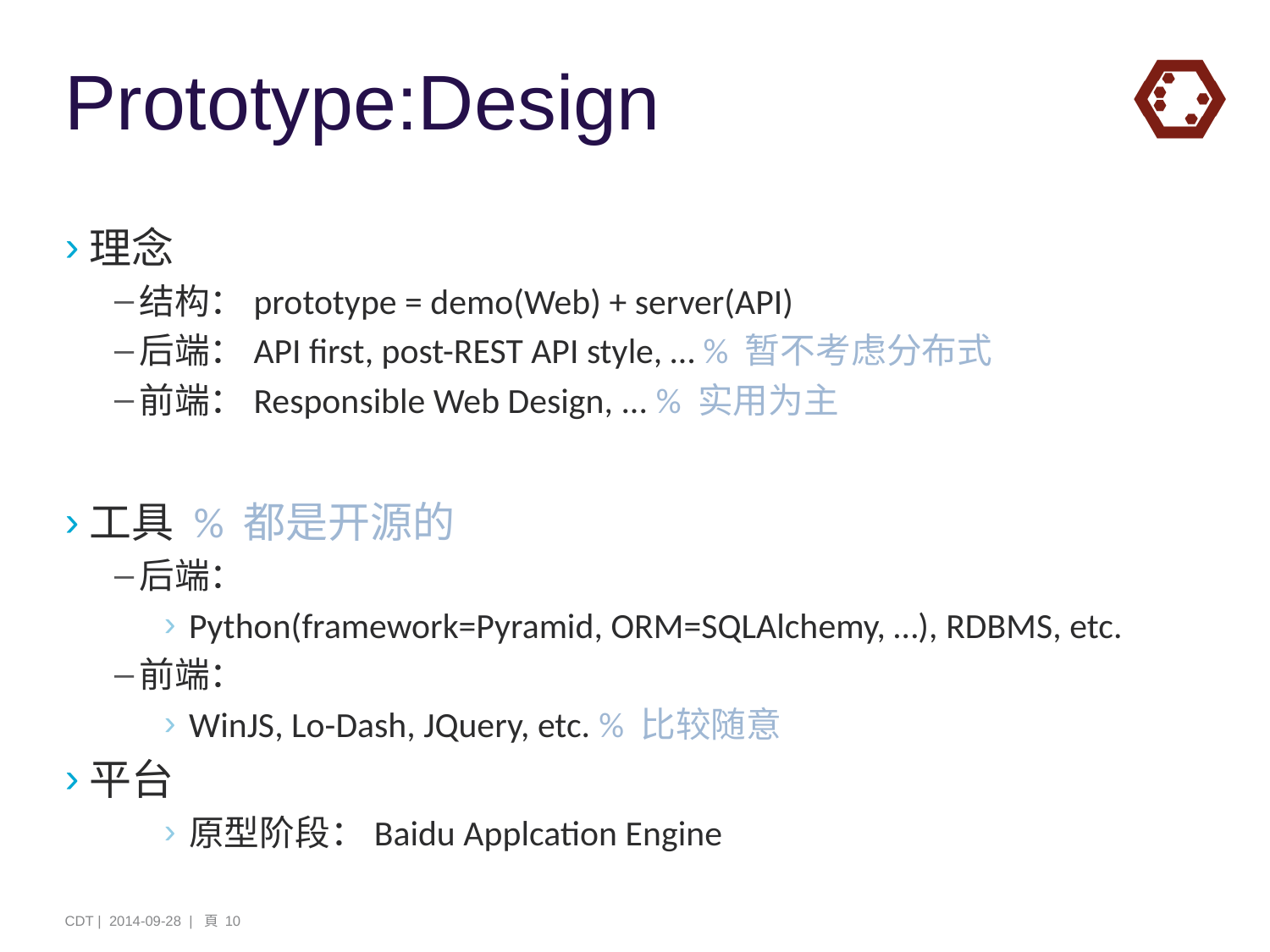

# Prototype:Design
理念
结构：prototype = demo(Web) + server(API)
后端：API first, post-REST API style, … % 暂不考虑分布式
前端：Responsible Web Design, ... % 实用为主

工具 % 都是开源的
后端：
Python(framework=Pyramid, ORM=SQLAlchemy, …), RDBMS, etc.
前端：
WinJS, Lo-Dash, JQuery, etc. % 比较随意
平台
原型阶段：Baidu Applcation Engine